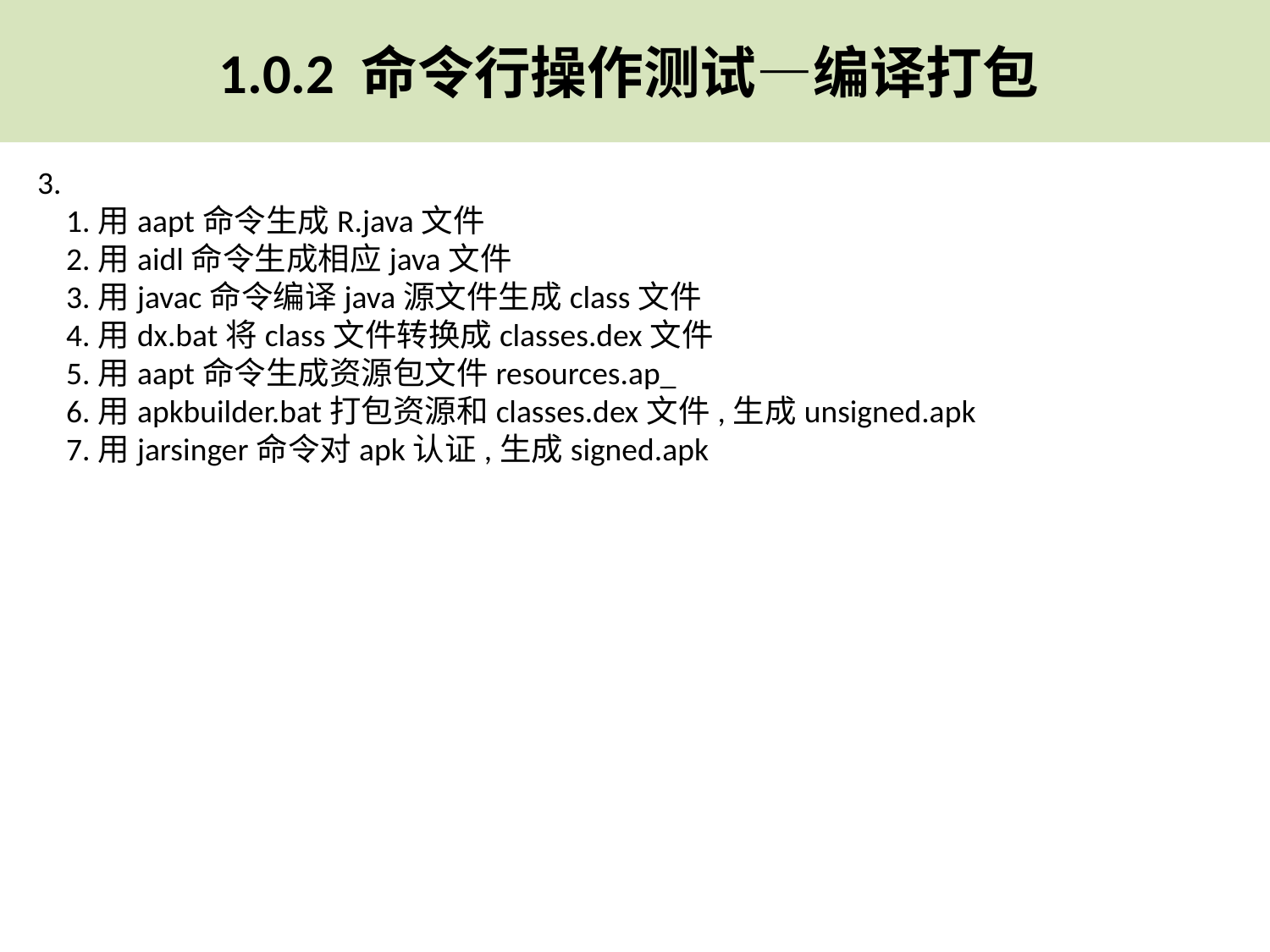

1.0.2 命令行操作测试—编译打包
3.
    1.用aapt命令生成R.java文件
    2.用aidl命令生成相应java文件
    3.用javac命令编译java源文件生成class文件
    4.用dx.bat将class文件转换成classes.dex文件
    5.用aapt命令生成资源包文件resources.ap_
    6.用apkbuilder.bat打包资源和classes.dex文件,生成unsigned.apk
    7.用jarsinger命令对apk认证,生成signed.apk